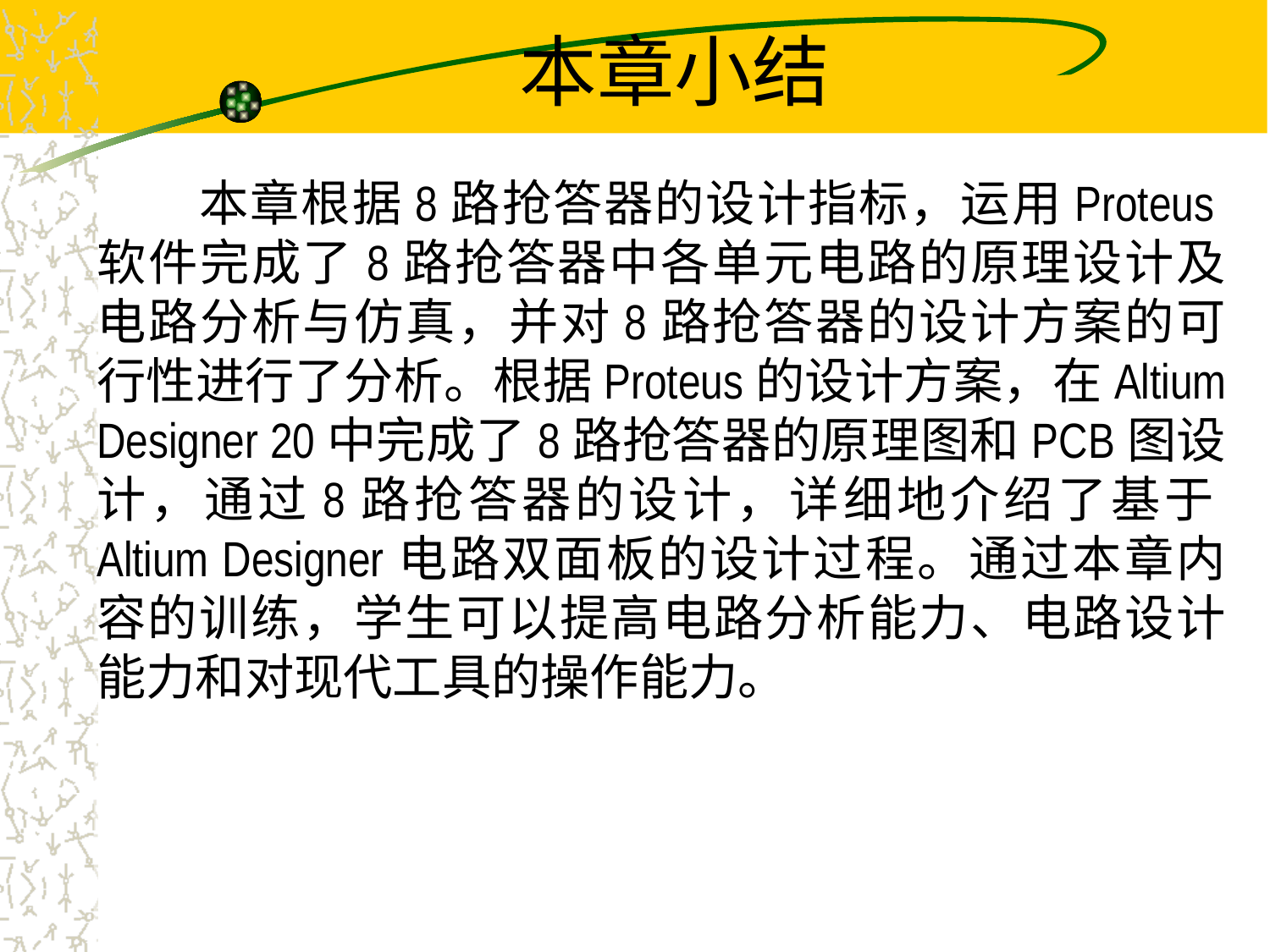

# 本章小结
       本章根据8路抢答器的设计指标，运用Proteus软件完成了8路抢答器中各单元电路的原理设计及电路分析与仿真，并对8路抢答器的设计方案的可行性进行了分析。根据Proteus的设计方案，在Altium Designer 20中完成了8路抢答器的原理图和PCB图设计，通过8路抢答器的设计，详细地介绍了基于Altium Designer电路双面板的设计过程。通过本章内容的训练，学生可以提高电路分析能力、电路设计能力和对现代工具的操作能力。